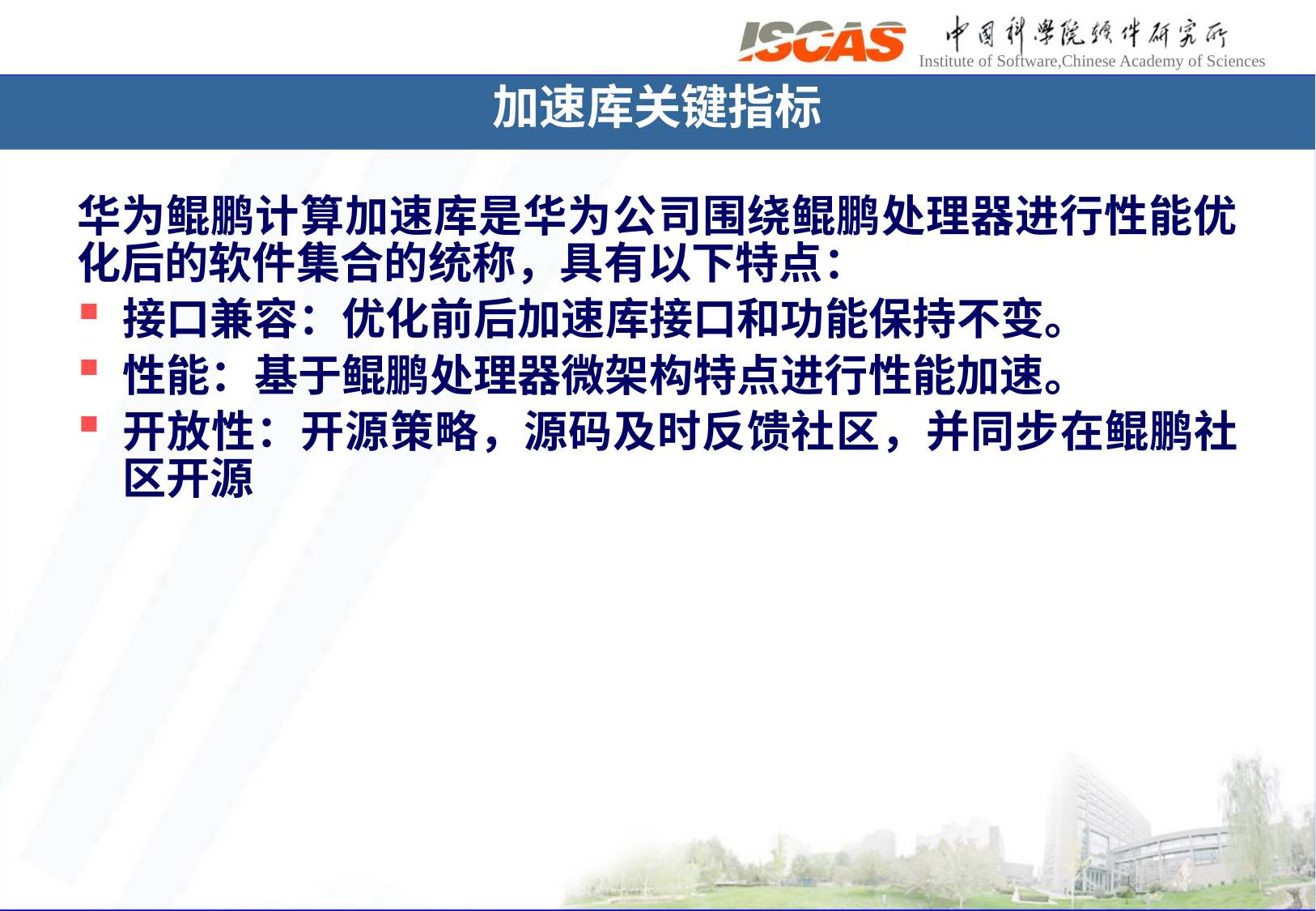

# 加速库关键指标
华为鲲鹏计算加速库是华为公司围绕鲲鹏处理器进行性能优化后的软件集合的统称，具有以下特点：
接口兼容：优化前后加速库接口和功能保持不变。
性能：基于鲲鹏处理器微架构特点进行性能加速。
开放性：开源策略，源码及时反馈社区，并同步在鲲鹏社区开源